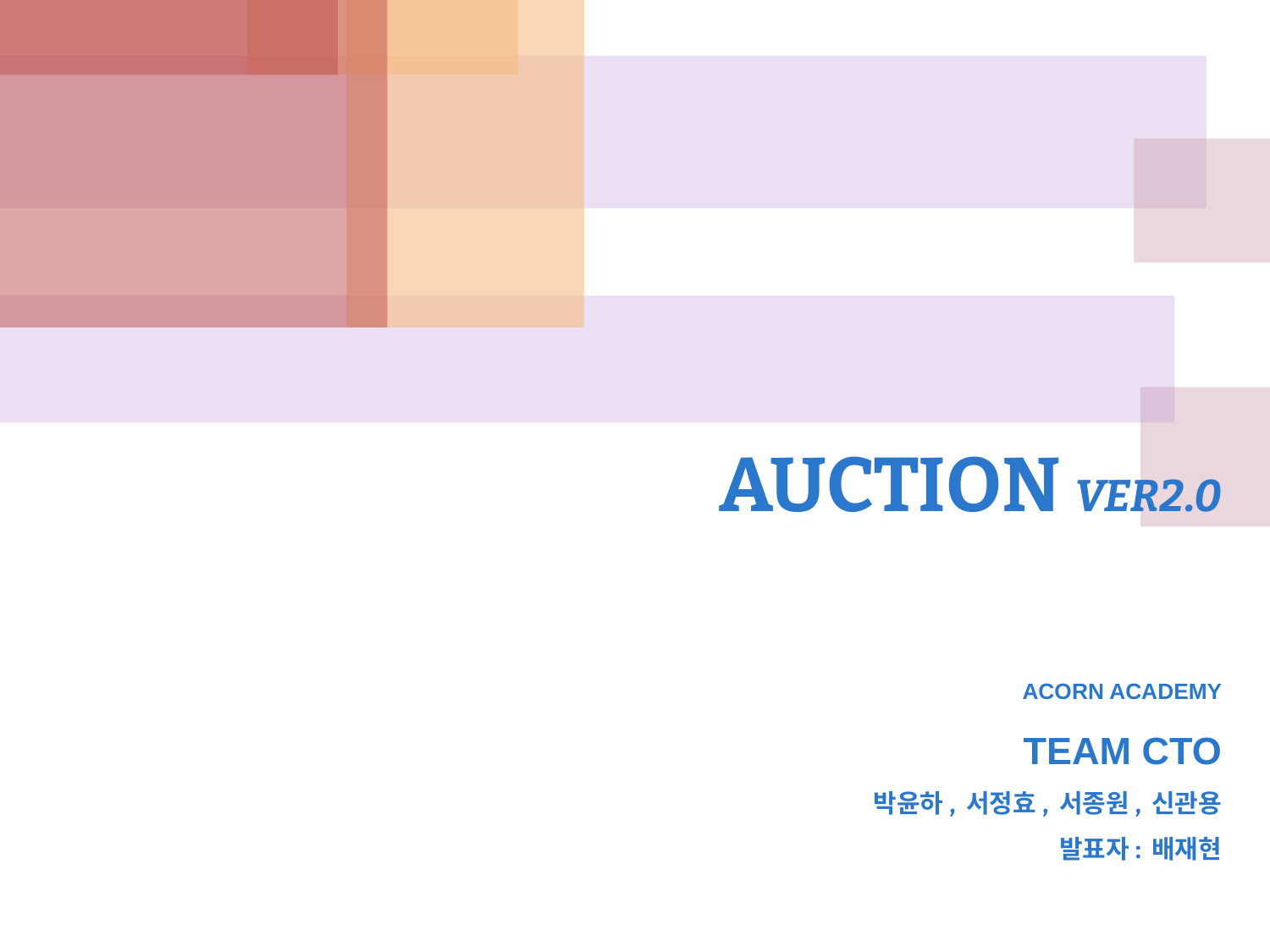

# AUCTION VER2.0 ACORN ACADEMY TEAM CTO 박윤하, 서정효, 서종원, 신관용 발표자: 배재현